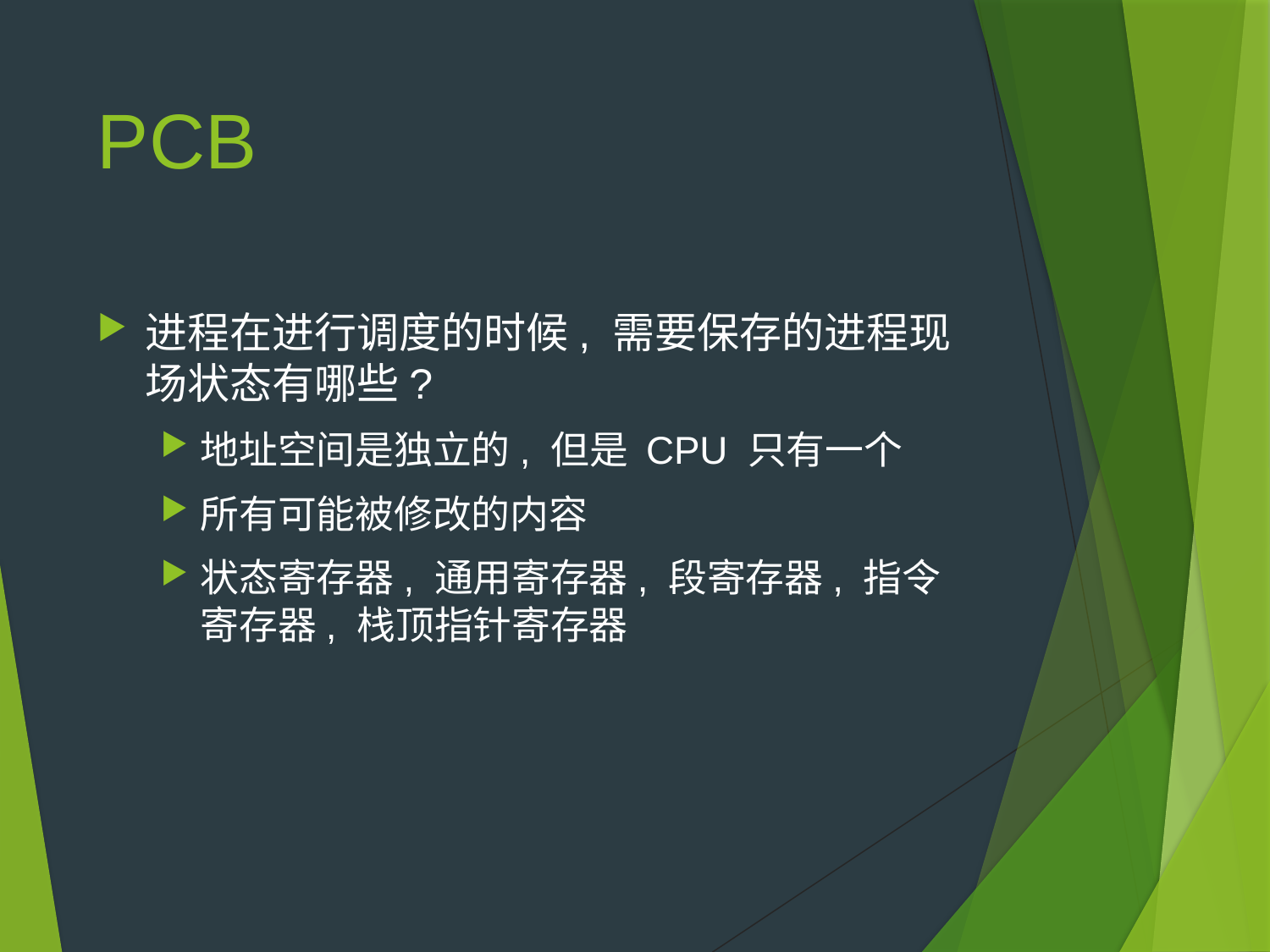

# PCB
进程在进行调度的时候, 需要保存的进程现场状态有哪些?
地址空间是独立的, 但是 CPU 只有一个
所有可能被修改的内容
状态寄存器, 通用寄存器, 段寄存器, 指令寄存器, 栈顶指针寄存器